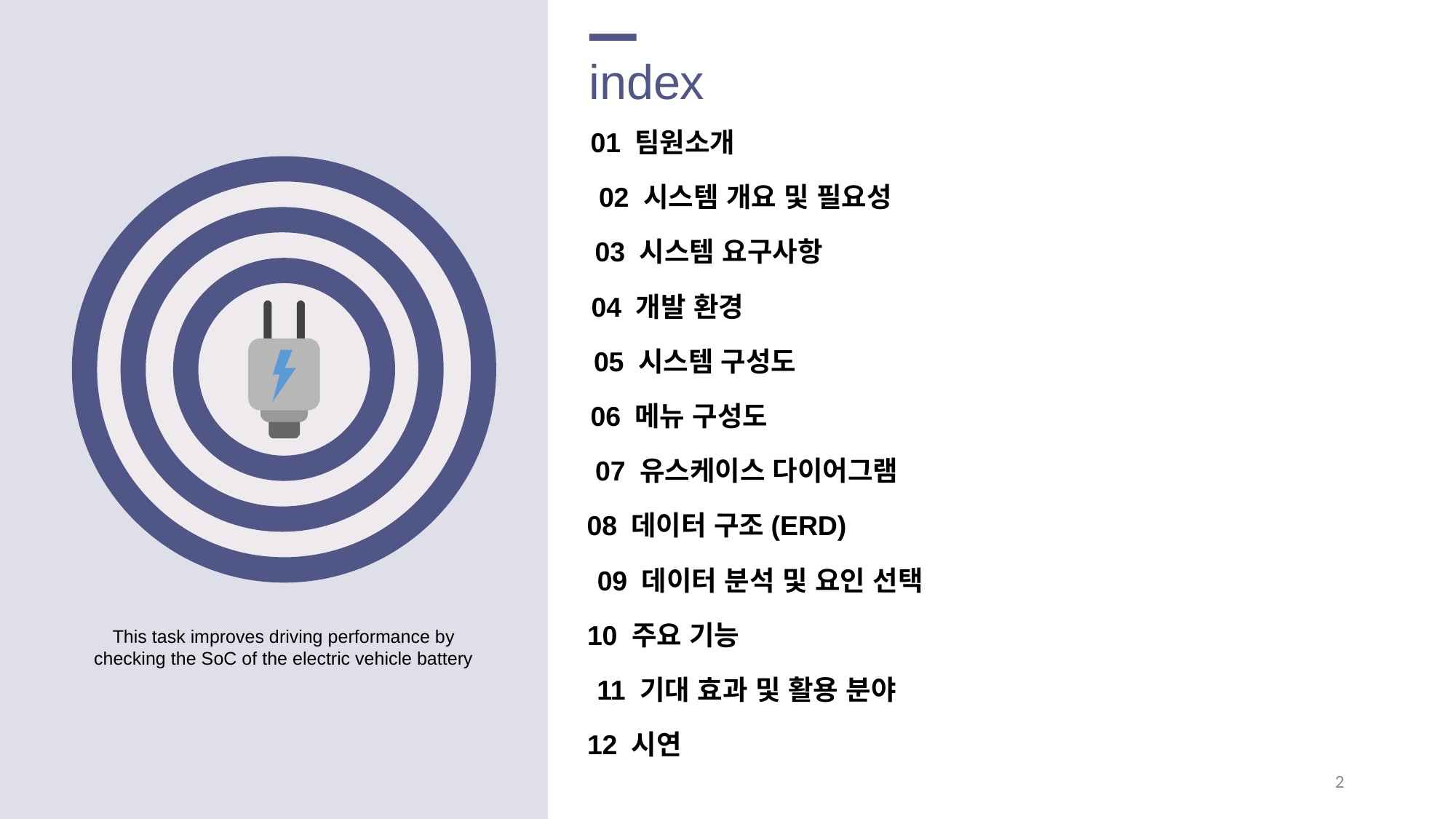

index
01 팀원소개

02 시스템 개요 및 필요성
03 시스템 요구사항
04 개발 환경
05 시스템 구성도
06 메뉴 구성도
07 유스케이스 다이어그램
08 데이터 구조(ERD)
09 데이터 분석 및 요인 선택
10 주요 기능
This task improves driving performance by checking the SoC of the electric vehicle battery
11 기대 효과 및 활용 분야
12 시연
2